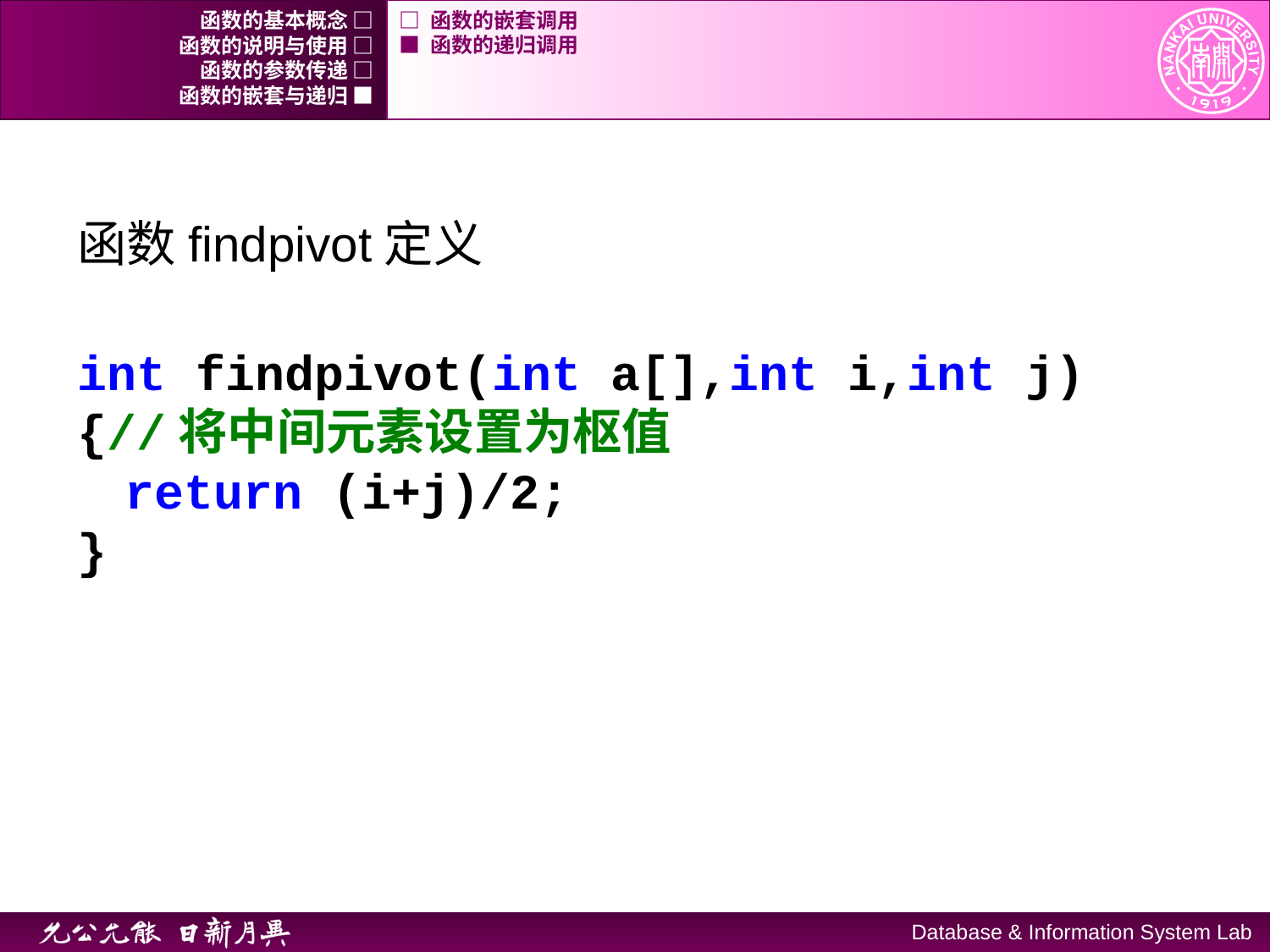

函数的基本概念 □
□ 函数的嵌套调用
函数的说明与使用 □
■ 函数的递归调用
函数的参数传递 □

函数的嵌套与递归 ■

函数findpivot定义

int findpivot(int a[],int i,int j)
{//将中间元素设置为枢值
	return (i+j)/2;
}